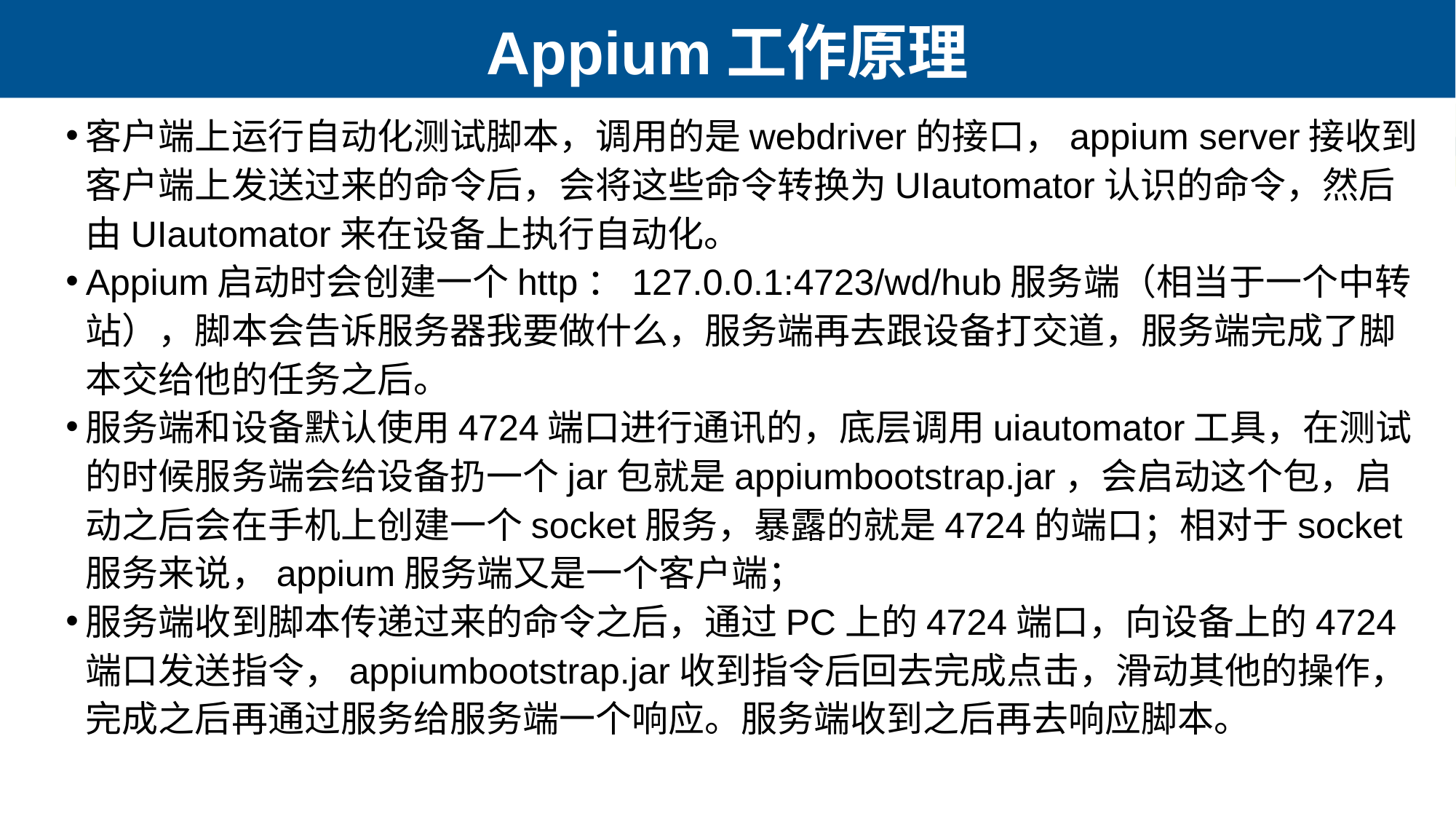

# Appium工作原理
客户端上运行自动化测试脚本，调用的是webdriver的接口，appium server接收到客户端上发送过来的命令后，会将这些命令转换为UIautomator认识的命令，然后由UIautomator来在设备上执行自动化。
Appium启动时会创建一个http：127.0.0.1:4723/wd/hub服务端（相当于一个中转站），脚本会告诉服务器我要做什么，服务端再去跟设备打交道，服务端完成了脚本交给他的任务之后。
服务端和设备默认使用4724端口进行通讯的，底层调用uiautomator工具，在测试的时候服务端会给设备扔一个jar包就是appiumbootstrap.jar，会启动这个包，启动之后会在手机上创建一个socket服务，暴露的就是4724的端口；相对于socket服务来说，appium服务端又是一个客户端；
服务端收到脚本传递过来的命令之后，通过PC上的4724端口，向设备上的4724端口发送指令，appiumbootstrap.jar收到指令后回去完成点击，滑动其他的操作，完成之后再通过服务给服务端一个响应。服务端收到之后再去响应脚本。